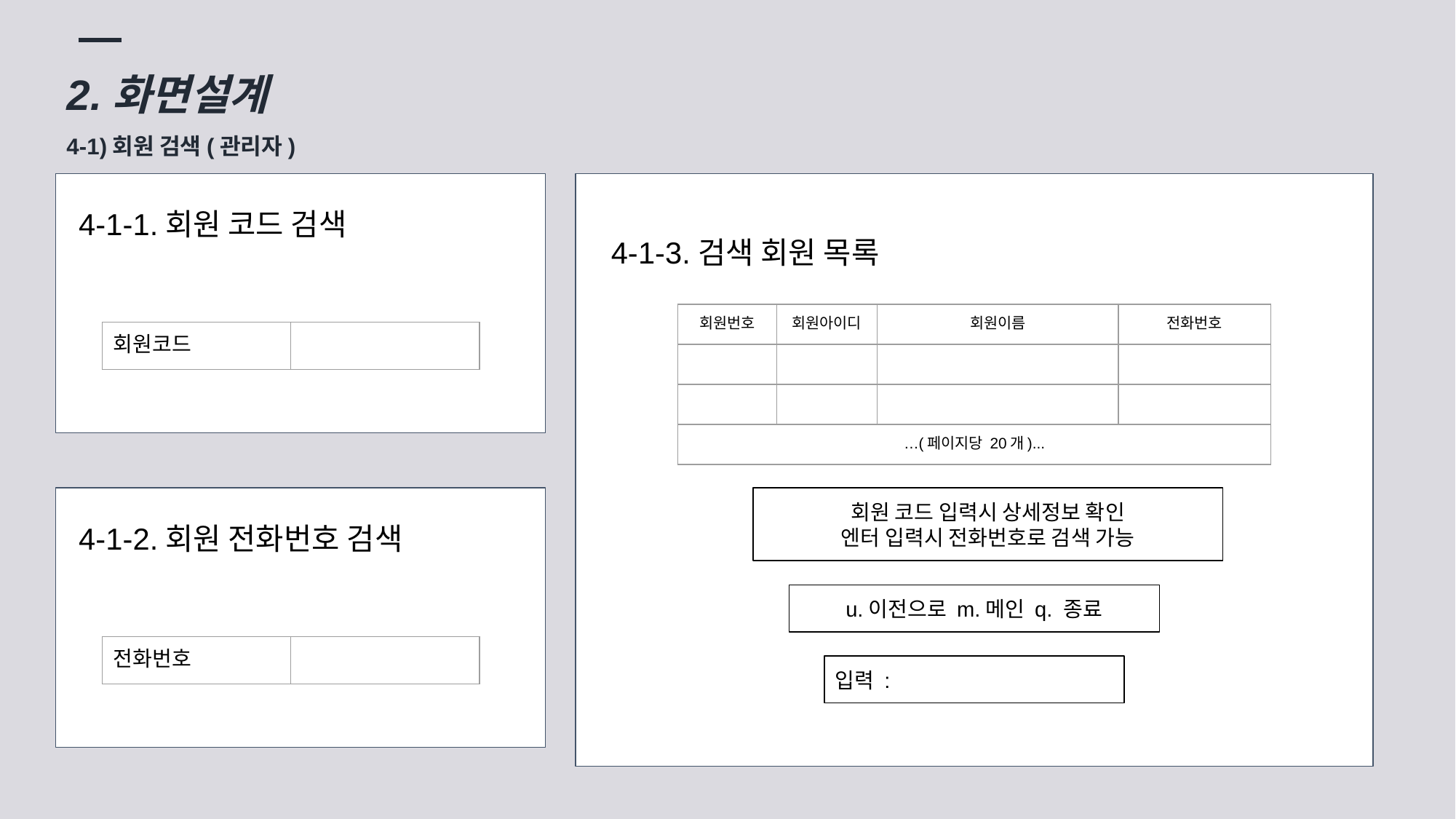

2.화면설계
4-1)회원 검색(관리자)

4-1-1.회원 코드 검색

4-1-3.검색 회원 목록
| 회원번호 | 회원아이디 | 회원이름 | 전화번호 |
| --- | --- | --- | --- |
|  |  |  |  |
|  |  |  |  |
| …(페이지당 20개)... |  |  |  |
| 회원코드 |  |
| --- | --- |
회원 코드 입력시 상세정보 확인
엔터 입력시 전화번호로 검색 가능

4-1-2.회원 전화번호 검색
u.이전으로 m.메인 q. 종료
| 전화번호 |  |
| --- | --- |
입력 :